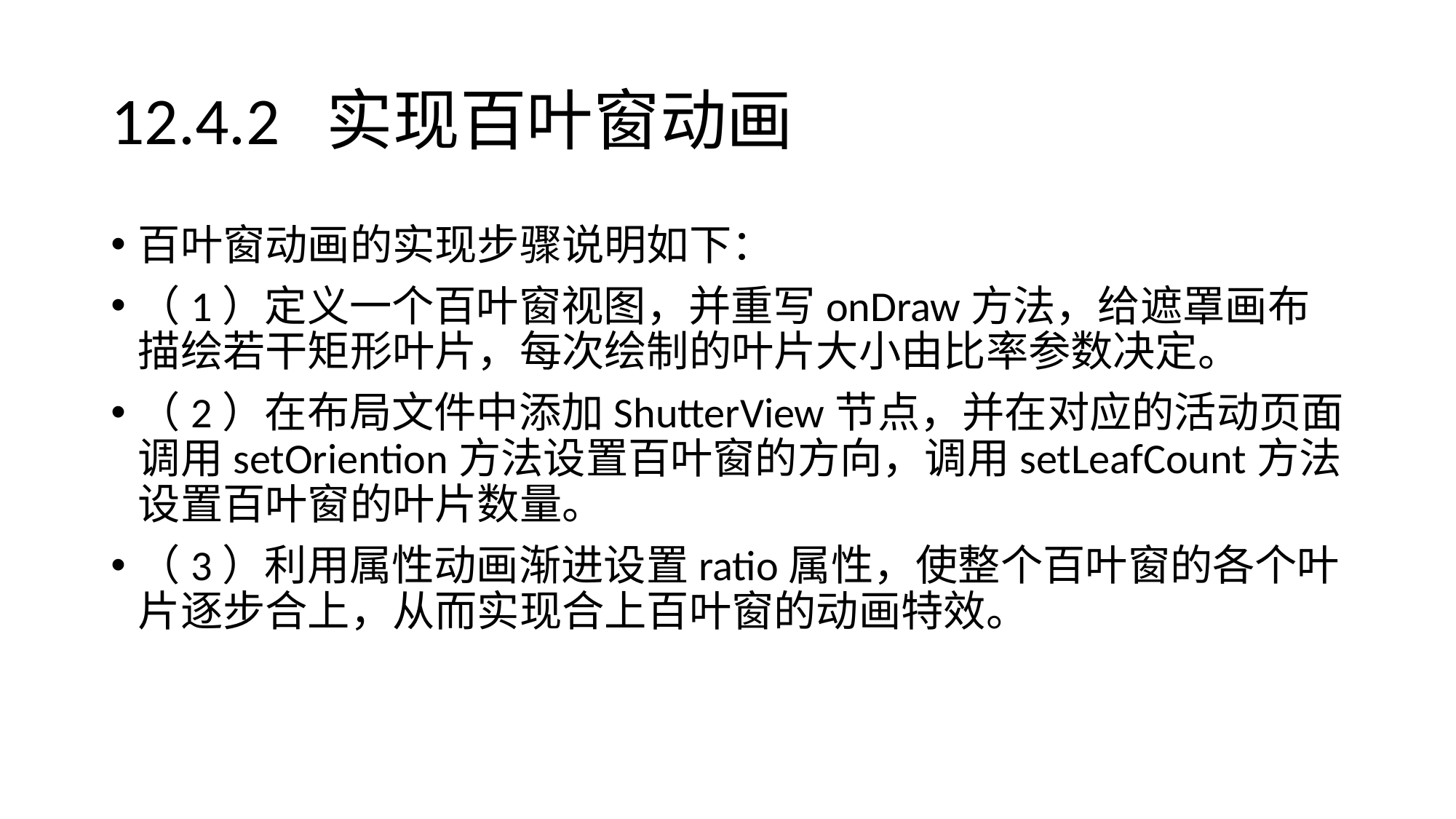

# 12.4.2  实现百叶窗动画
百叶窗动画的实现步骤说明如下：
（1）定义一个百叶窗视图，并重写onDraw方法，给遮罩画布描绘若干矩形叶片，每次绘制的叶片大小由比率参数决定。
（2）在布局文件中添加ShutterView节点，并在对应的活动页面调用setOriention方法设置百叶窗的方向，调用setLeafCount方法设置百叶窗的叶片数量。
（3）利用属性动画渐进设置ratio属性，使整个百叶窗的各个叶片逐步合上，从而实现合上百叶窗的动画特效。